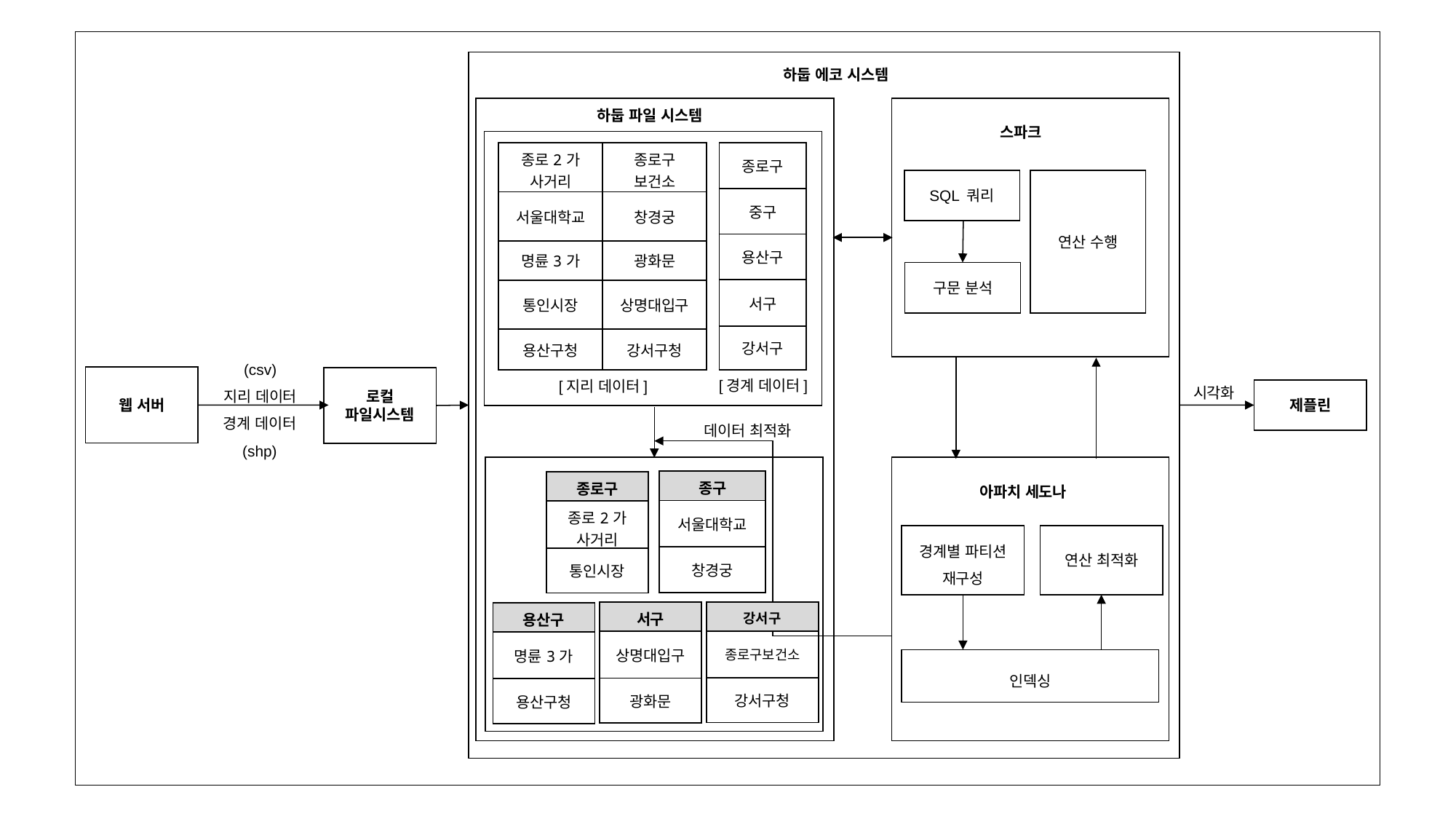

하둡 에코 시스템
하둡 파일 시스템

스파크

| 종로2가 사거리 | 종로구 보건소 |
| --- | --- |
| 서울대학교 | 창경궁 |
| 명륜3가 | 광화문 |
| 통인시장 | 상명대입구 |
| 용산구청 | 강서구청 |
| 종로구 |
| --- |
| 중구 |
| 용산구 |
| 서구 |
| 강서구 |
SQL 쿼리
연산 수행
구문 분석
(csv)
지리 데이터
경계 데이터
(shp)
웹 서버
로컬
파일시스템
[경계 데이터]
[지리 데이터]
시각화
제플린
데이터 최적화

아파치 세도나
| 종구 |
| --- |
| 서울대학교 |
| 창경궁 |
| 종로구 |
| --- |
| 종로2가 사거리 |
| 통인시장 |
경계별 파티션
재구성
연산 최적화
| 서구 |
| --- |
| 상명대입구 |
| 광화문 |
| 강서구 |
| --- |
| 종로구보건소 |
| 강서구청 |
| 용산구 |
| --- |
| 명륜3가 |
| 용산구청 |
인덱싱